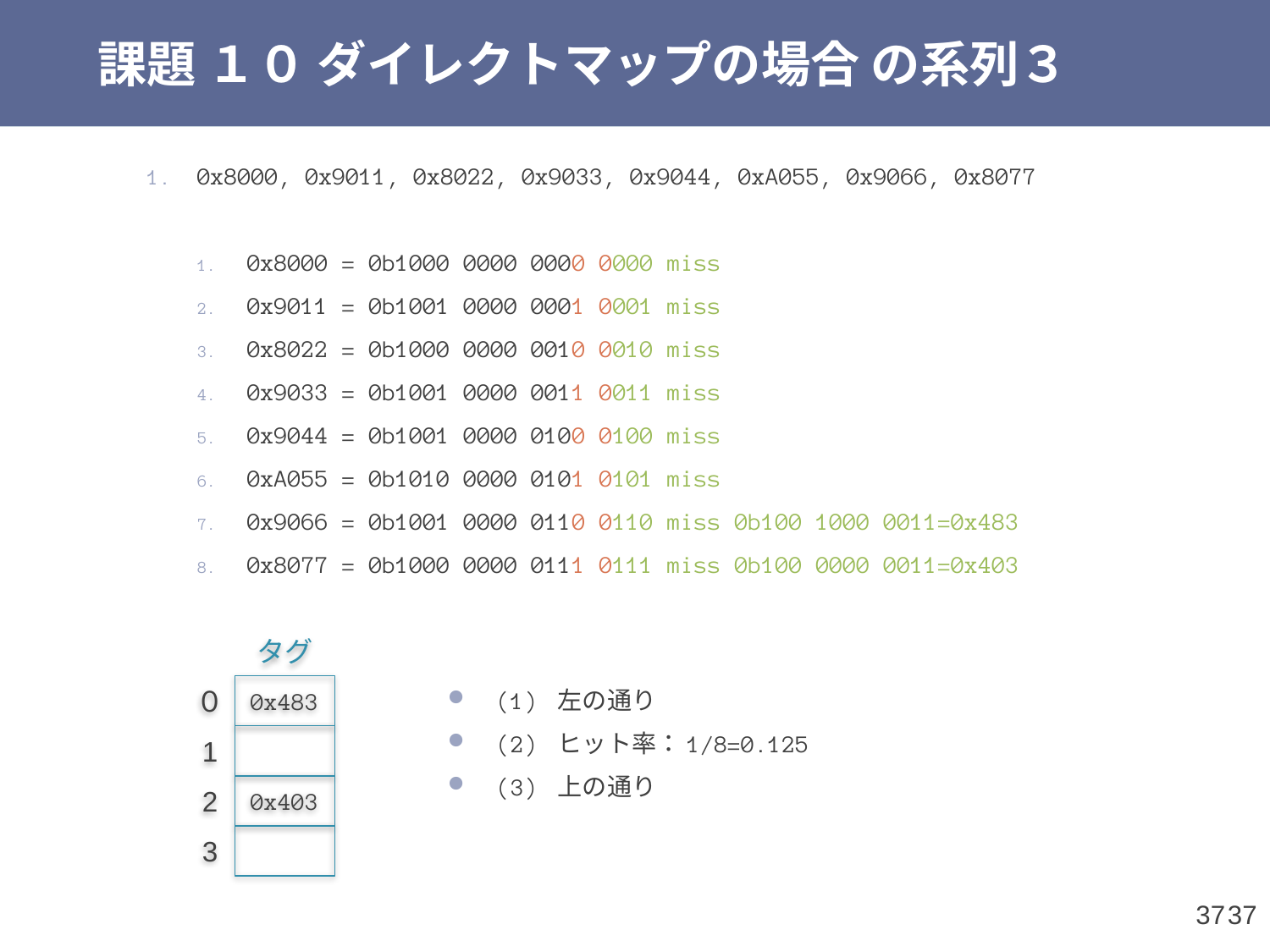

# 課題 １０ ダイレクトマップの場合 の系列３
0x8000, 0x9011, 0x8022, 0x9033, 0x9044, 0xA055, 0x9066, 0x8077

0x8000 = 0b1000 0000 0000 0000 miss
0x9011 = 0b1001 0000 0001 0001 miss
0x8022 = 0b1000 0000 0010 0010 miss
0x9033 = 0b1001 0000 0011 0011 miss
0x9044 = 0b1001 0000 0100 0100 miss
0xA055 = 0b1010 0000 0101 0101 miss
0x9066 = 0b1001 0000 0110 0110 miss 0b100 1000 0011=0x483
0x8077 = 0b1000 0000 0111 0111 miss 0b100 0000 0011=0x403

タグ
０
0x483
(1) 左の通り
(2) ヒット率：1/8=0.125
(3) 上の通り

1

2
0x403
3

37